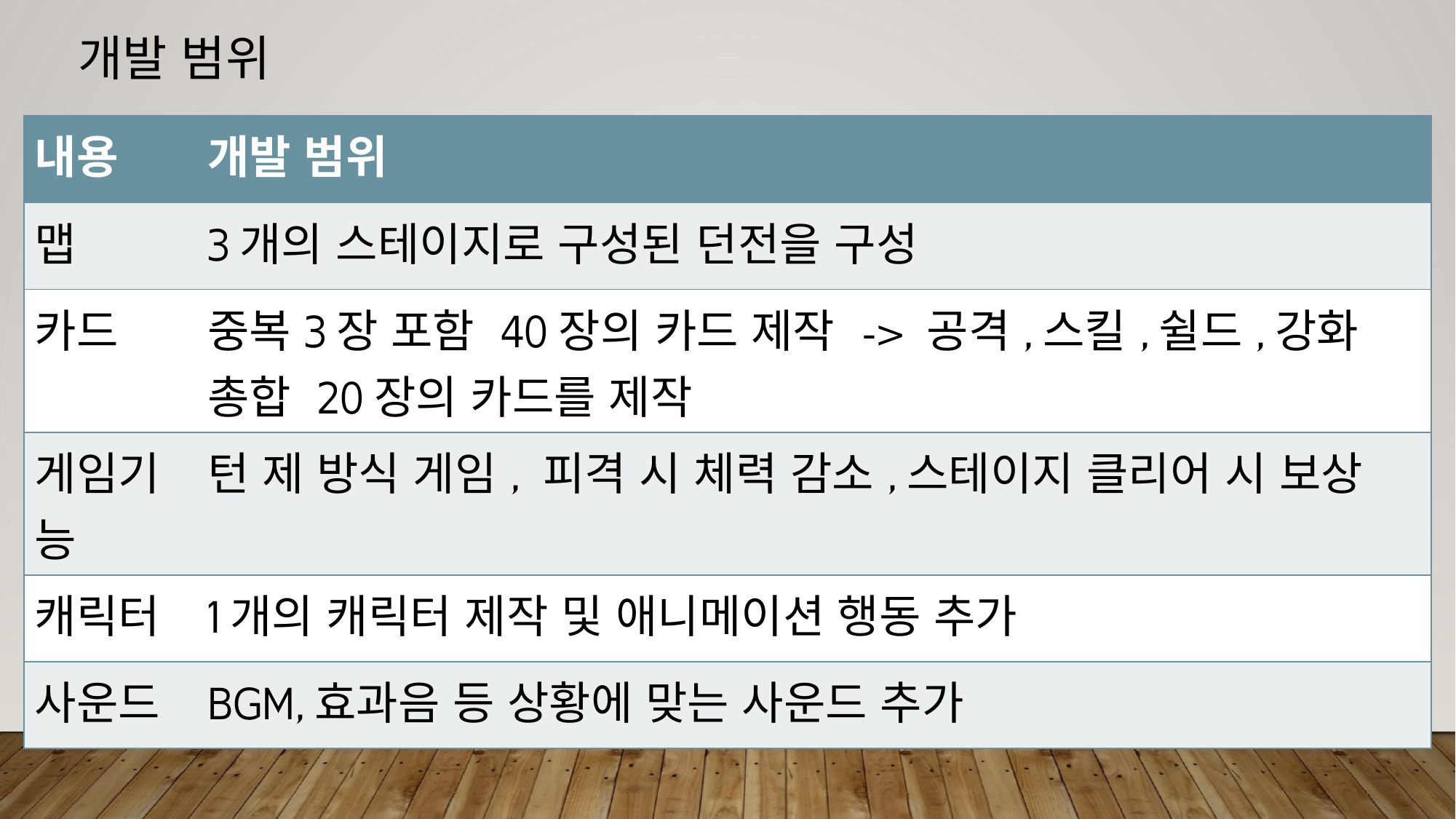

# 개발 범위
| 내용 | 개발 범위 |
| --- | --- |
| 맵 | 3개의 스테이지로 구성된 던전을 구성 |
| 카드 | 중복3장 포함 40장의 카드 제작 -> 공격,스킬,쉴드,강화 총합 20장의 카드를 제작 |
| 게임기능 | 턴 제 방식 게임, 피격 시 체력 감소,스테이지 클리어 시 보상 |
| 캐릭터 | 1개의 캐릭터 제작 및 애니메이션 행동 추가 |
| 사운드 | BGM,효과음 등 상황에 맞는 사운드 추가 |